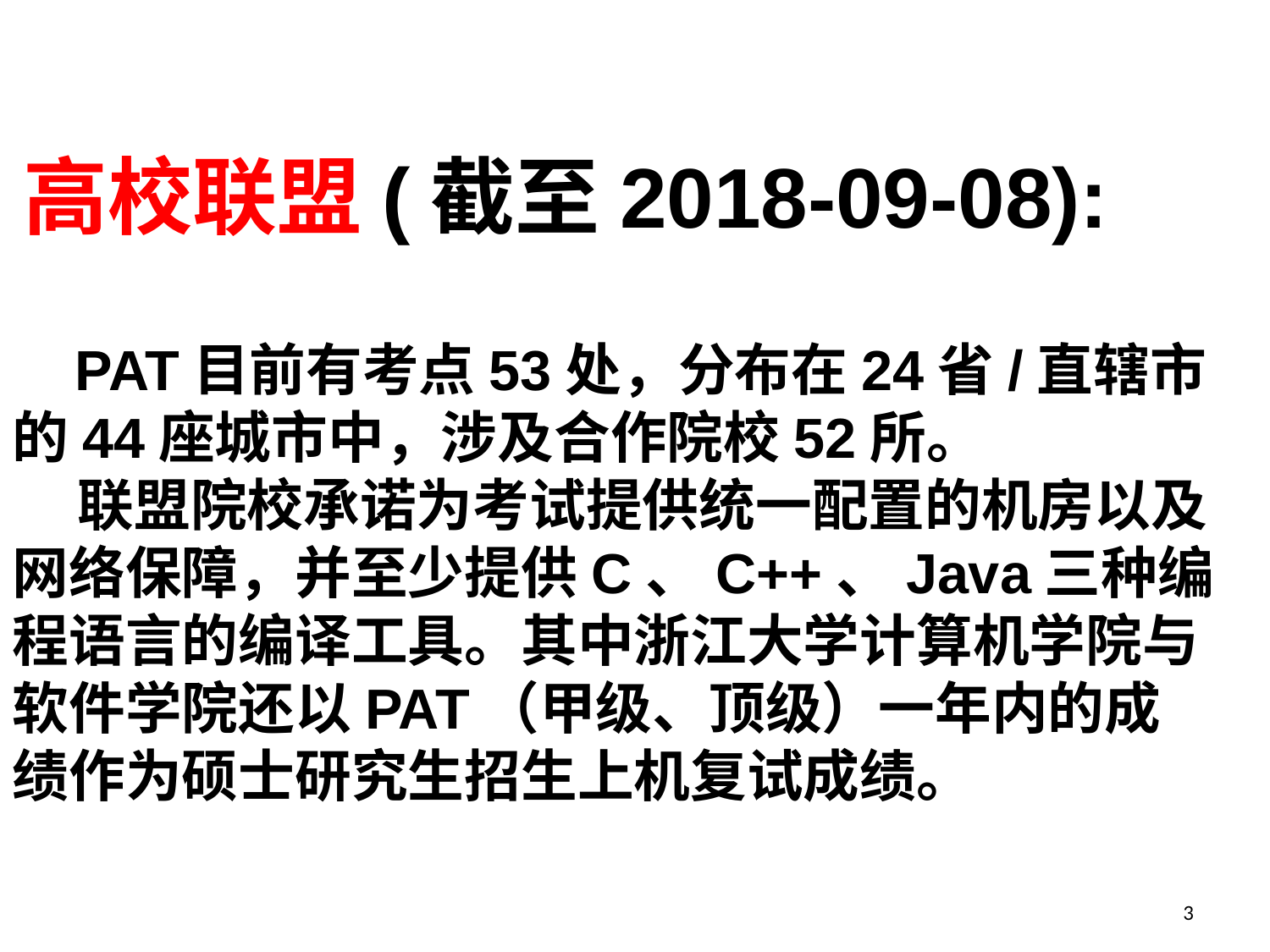

高校联盟(截至2018-09-08):
    PAT目前有考点53处，分布在24省/直辖市的44座城市中，涉及合作院校52所。
    联盟院校承诺为考试提供统一配置的机房以及网络保障，并至少提供C、C++、Java三种编程语言的编译工具。其中浙江大学计算机学院与软件学院还以PAT（甲级、顶级）一年内的成绩作为硕士研究生招生上机复试成绩。
3